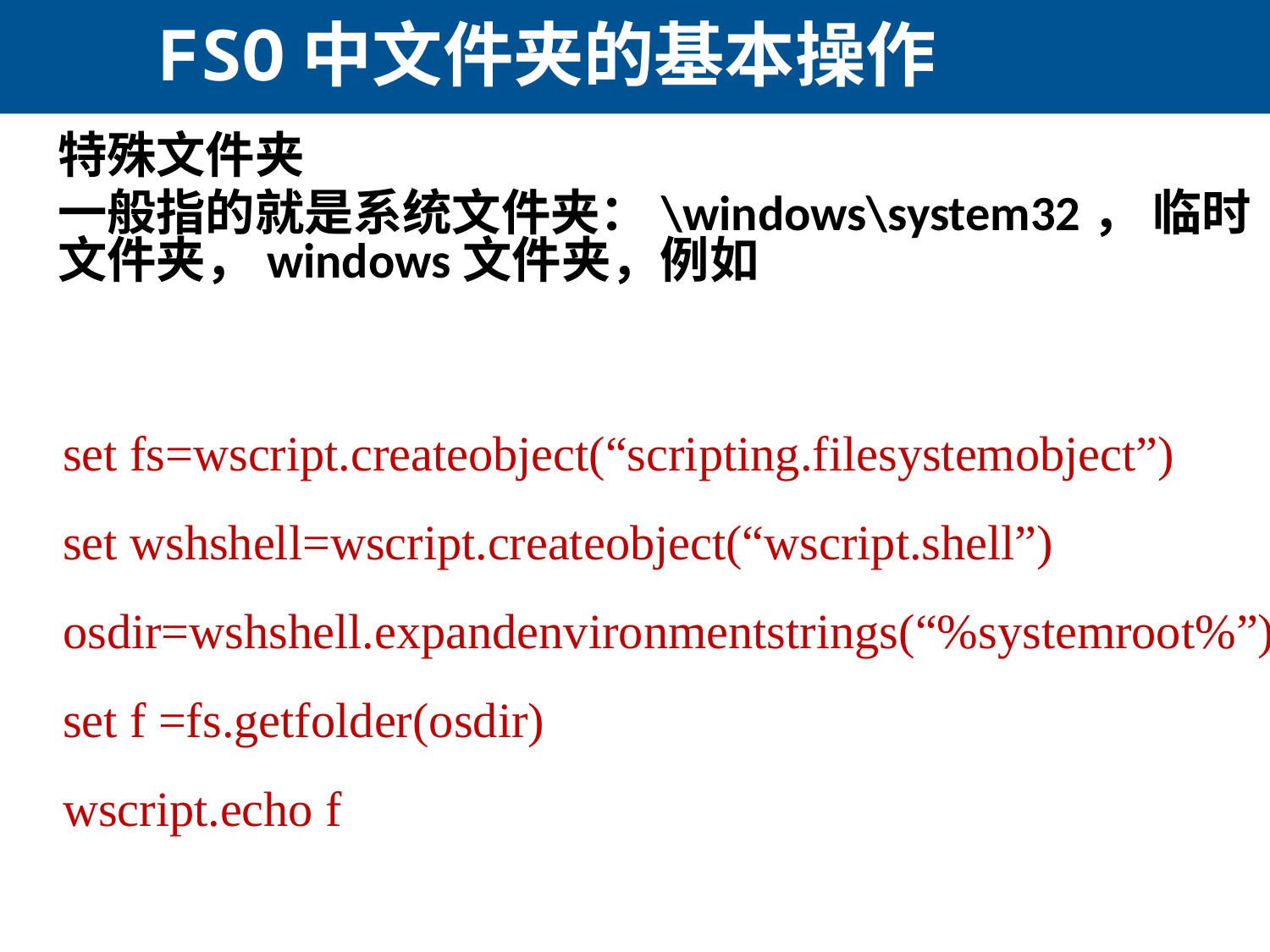

# FSO中文件夹的基本操作
特殊文件夹
一般指的就是系统文件夹：\windows\system32， 临时文件夹，windows文件夹，例如

set fs=wscript.createobject(“scripting.filesystemobject”)
set wshshell=wscript.createobject(“wscript.shell”)
osdir=wshshell.expandenvironmentstrings(“%systemroot%”)
set f =fs.getfolder(osdir)
wscript.echo f